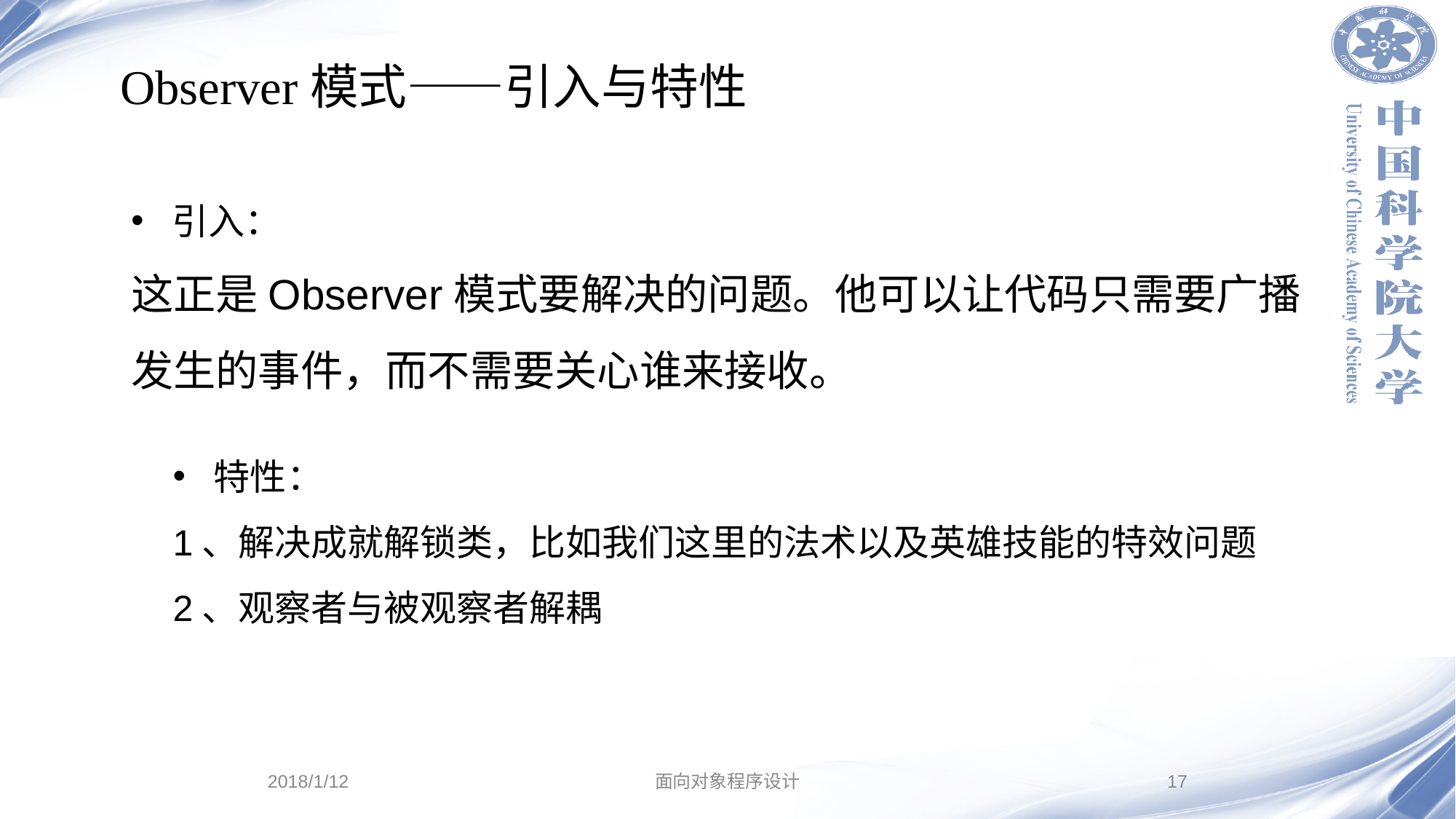

Observer模式——引入与特性
引入：
这正是Observer模式要解决的问题。他可以让代码只需要广播发生的事件，而不需要关心谁来接收。
特性：
1、解决成就解锁类，比如我们这里的法术以及英雄技能的特效问题
2、观察者与被观察者解耦
2018/1/12
面向对象程序设计
17